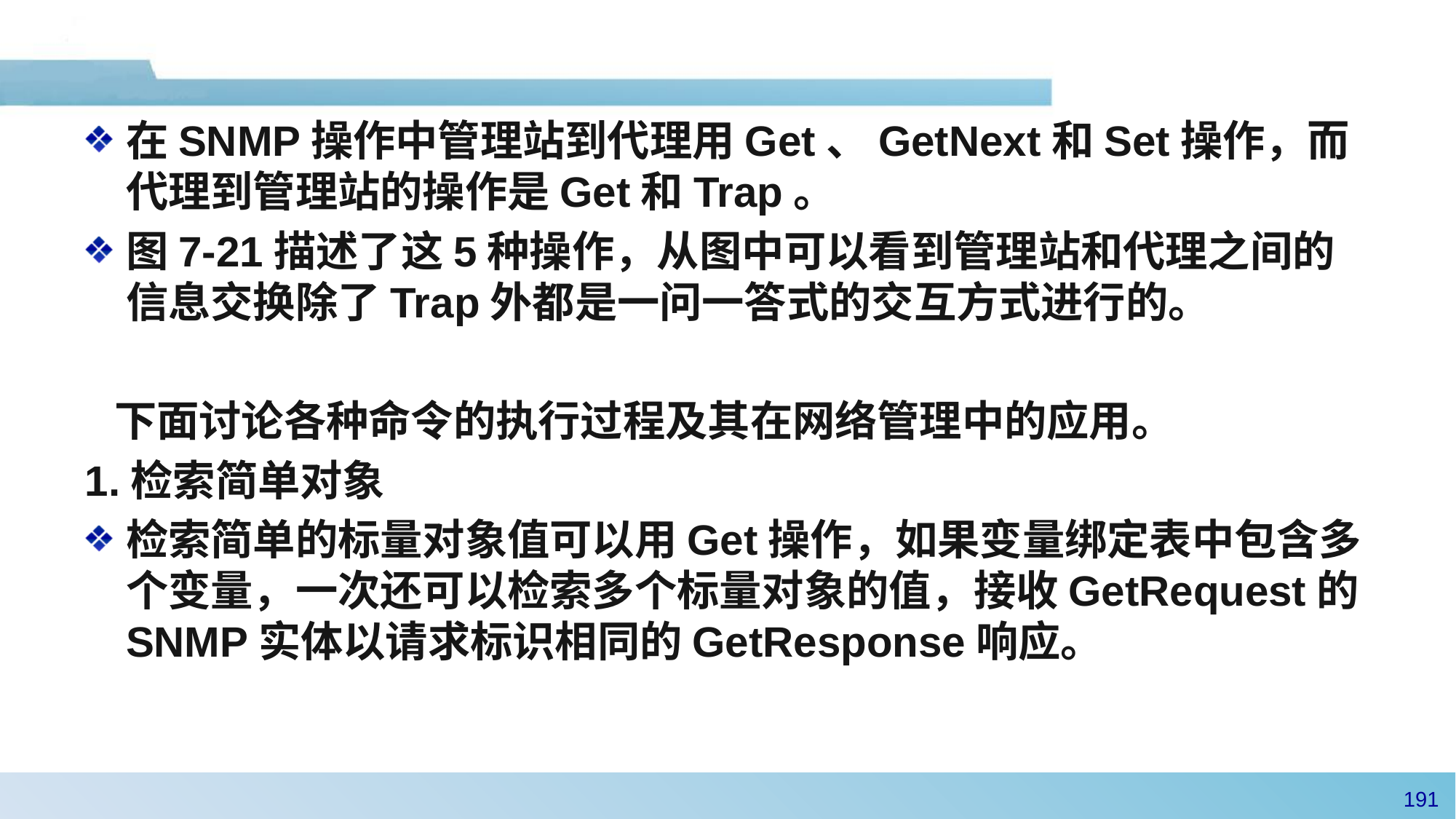

#
在SNMP操作中管理站到代理用Get、GetNext和Set操作，而代理到管理站的操作是Get和Trap。
图7-21描述了这5种操作，从图中可以看到管理站和代理之间的信息交换除了Trap外都是一问一答式的交互方式进行的。

  下面讨论各种命令的执行过程及其在网络管理中的应用。
1.检索简单对象
检索简单的标量对象值可以用Get操作，如果变量绑定表中包含多个变量，一次还可以检索多个标量对象的值，接收GetRequest的SNMP实体以请求标识相同的GetResponse响应。
191